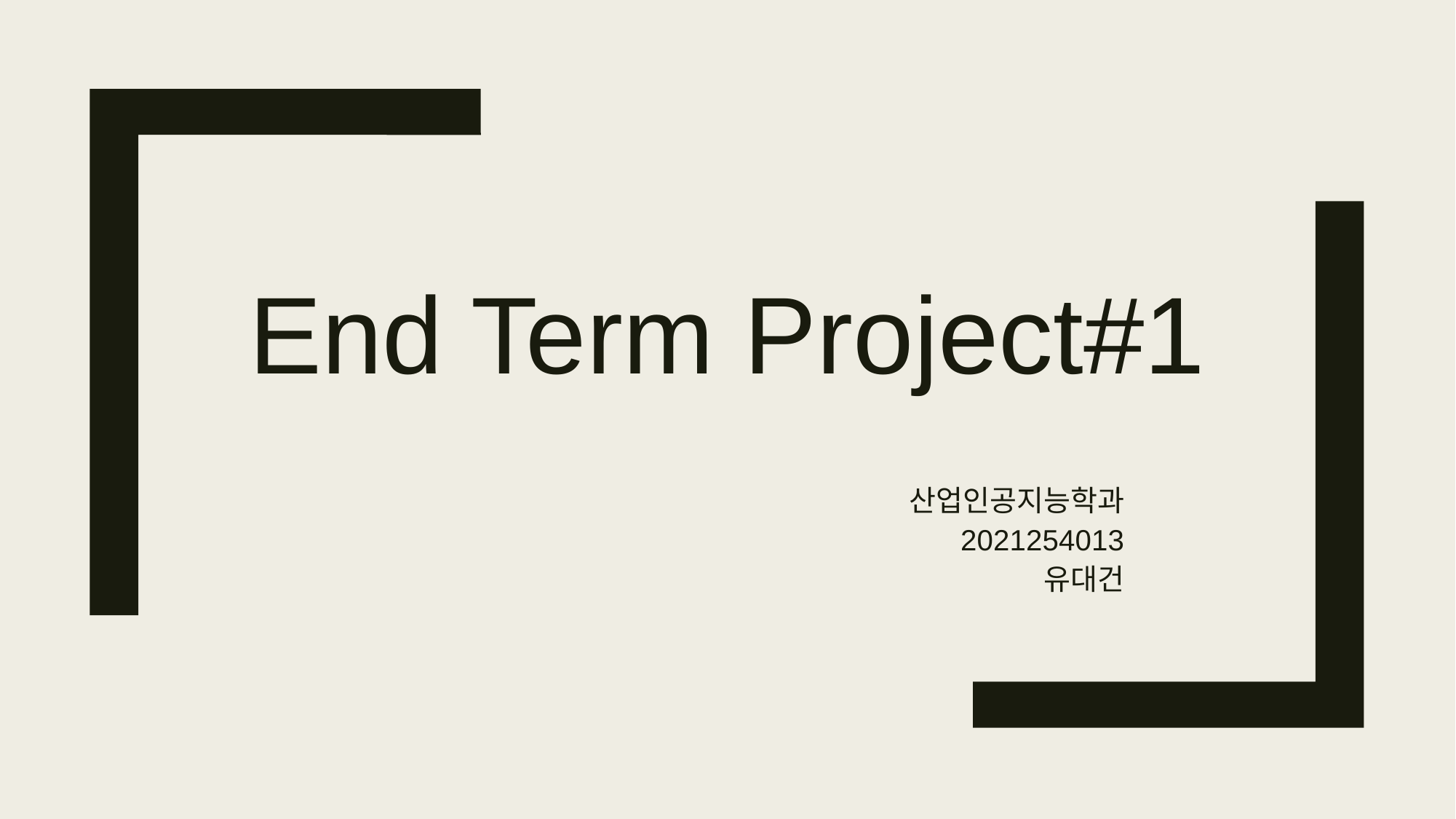

# End Term Project#1
산업인공지능학과
2021254013
유대건